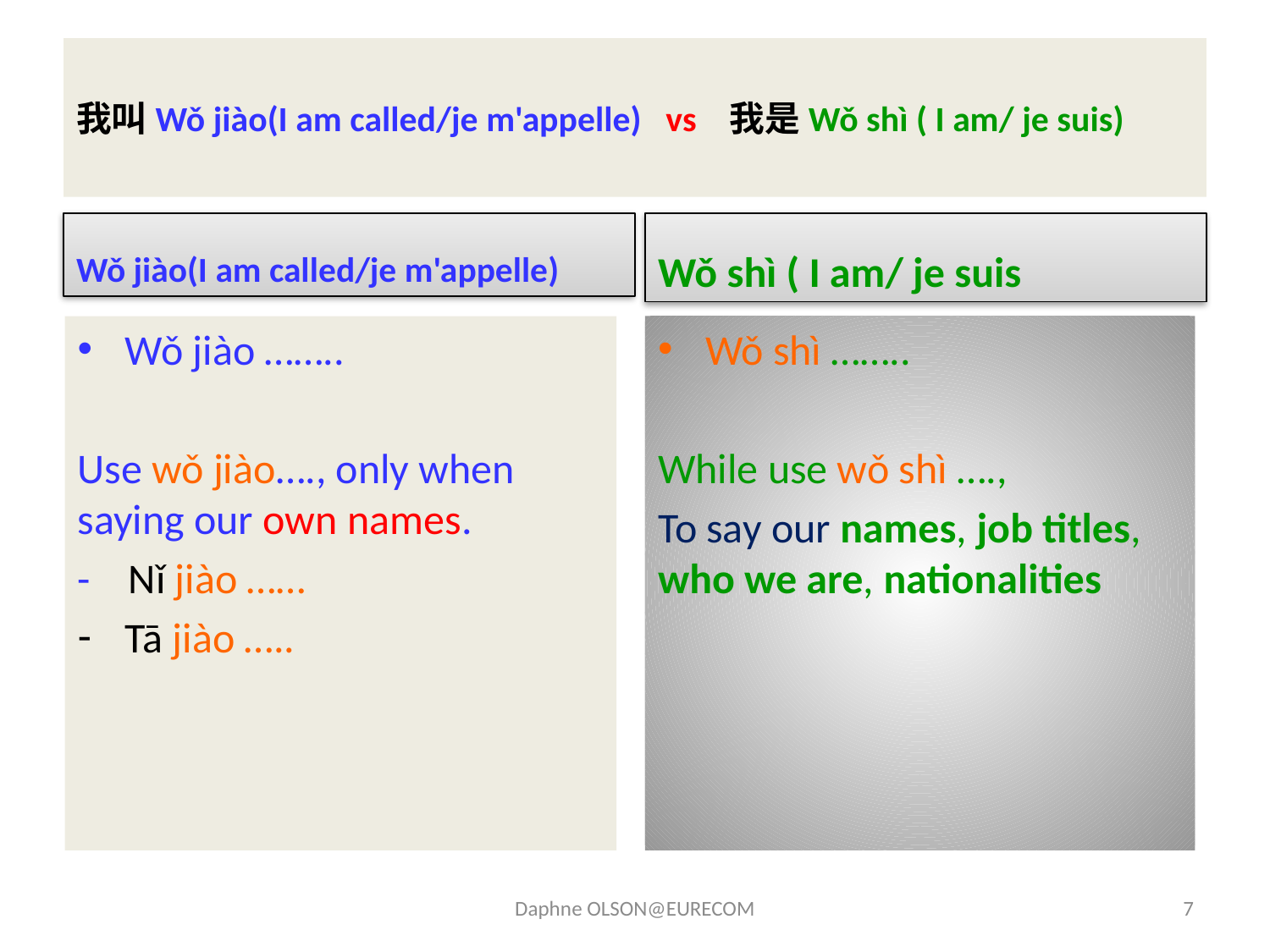

# 我叫Wǒ jiào(I am called/je m'appelle)   vs   我是Wǒ shì ( I am/ je suis)
Wǒ jiào(I am called/je m'appelle)
Wǒ shì ( I am/ je suis
Wǒ shì ……..

While use wǒ shì ….,
To say our names, job titles,  who we are, nationalities
Wǒ jiào ……..

Use wǒ jiào…., only when saying our own names.
-    Nǐ jiào ……
Tā jiào …..

Daphne OLSON@EURECOM
7